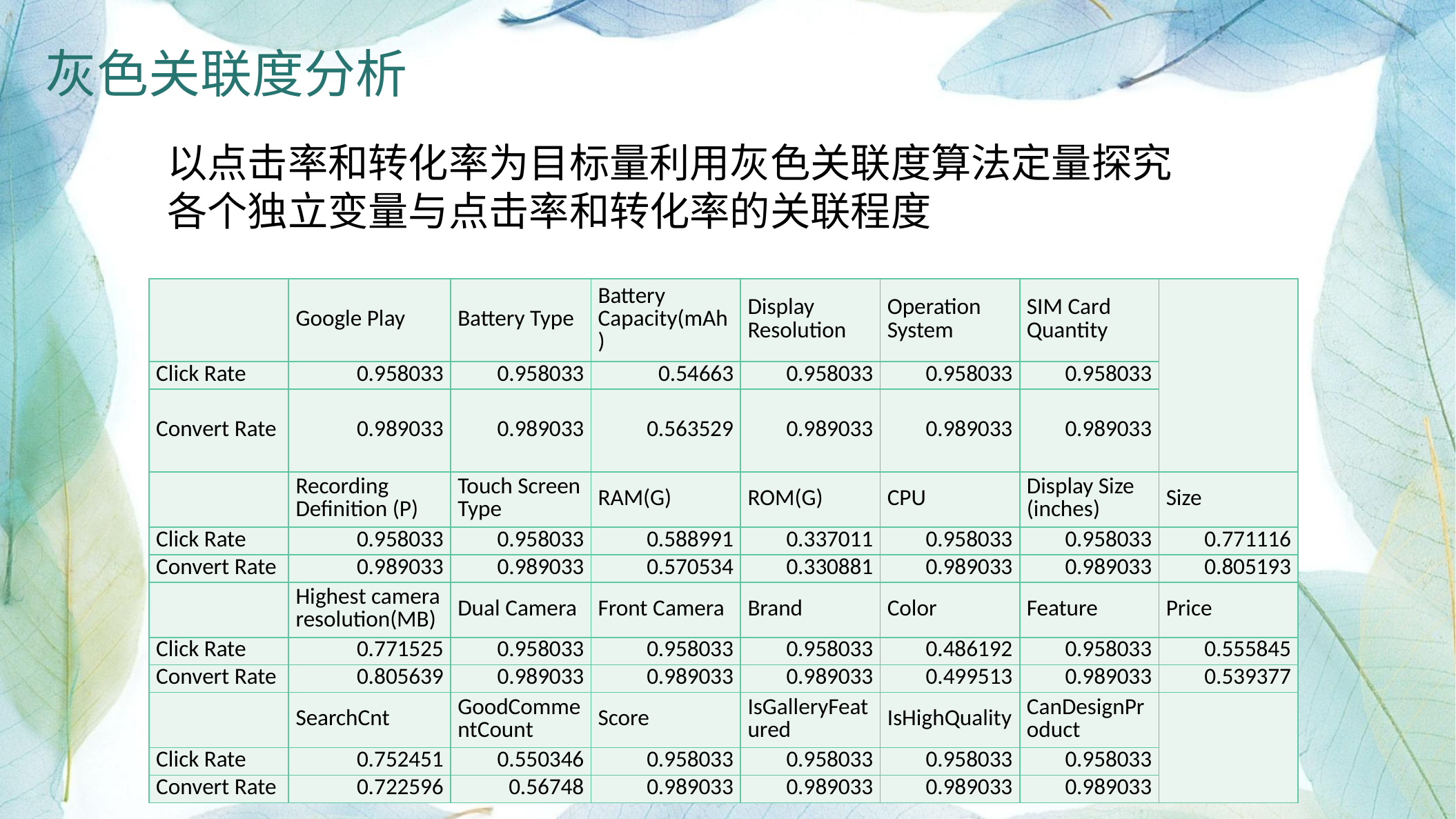

灰色关联度分析
以点击率和转化率为目标量利用灰色关联度算法定量探究各个独立变量与点击率和转化率的关联程度
|  | Google Play | Battery Type | Battery Capacity(mAh) | Display Resolution | Operation System | SIM Card Quantity |  |
| --- | --- | --- | --- | --- | --- | --- | --- |
| Click Rate | 0.958033 | 0.958033 | 0.54663 | 0.958033 | 0.958033 | 0.958033 |  |
| Convert Rate | 0.989033 | 0.989033 | 0.563529 | 0.989033 | 0.989033 | 0.989033 |  |
|  | Recording Definition (P) | Touch Screen Type | RAM(G) | ROM(G) | CPU | Display Size (inches) | Size |
| Click Rate | 0.958033 | 0.958033 | 0.588991 | 0.337011 | 0.958033 | 0.958033 | 0.771116 |
| Convert Rate | 0.989033 | 0.989033 | 0.570534 | 0.330881 | 0.989033 | 0.989033 | 0.805193 |
|  | Highest camera resolution(MB) | Dual Camera | Front Camera | Brand | Color | Feature | Price |
| Click Rate | 0.771525 | 0.958033 | 0.958033 | 0.958033 | 0.486192 | 0.958033 | 0.555845 |
| Convert Rate | 0.805639 | 0.989033 | 0.989033 | 0.989033 | 0.499513 | 0.989033 | 0.539377 |
|  | SearchCnt | GoodCommentCount | Score | IsGalleryFeatured | IsHighQuality | CanDesignProduct |  |
| Click Rate | 0.752451 | 0.550346 | 0.958033 | 0.958033 | 0.958033 | 0.958033 |  |
| Convert Rate | 0.722596 | 0.56748 | 0.989033 | 0.989033 | 0.989033 | 0.989033 |  |